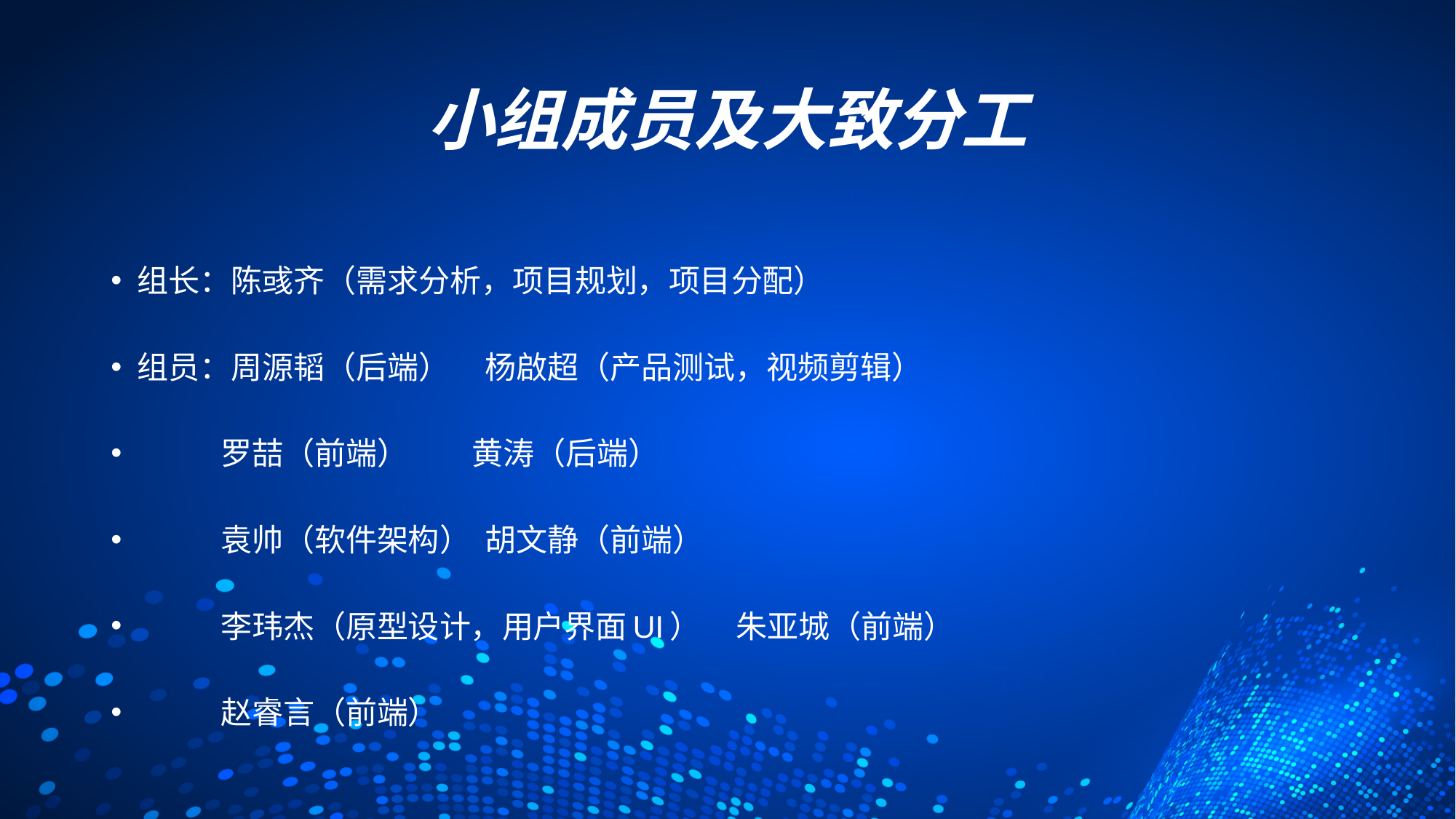

# 小组成员及大致分工
组长：陈彧齐（需求分析，项目规划，项目分配）
组员：周源韬（后端）     杨啟超（产品测试，视频剪辑）
           罗喆（前端）         黄涛（后端）
           袁帅（软件架构）  胡文静（前端）
           李玮杰（原型设计，用户界面UI）     朱亚城（前端）
           赵睿言（前端）